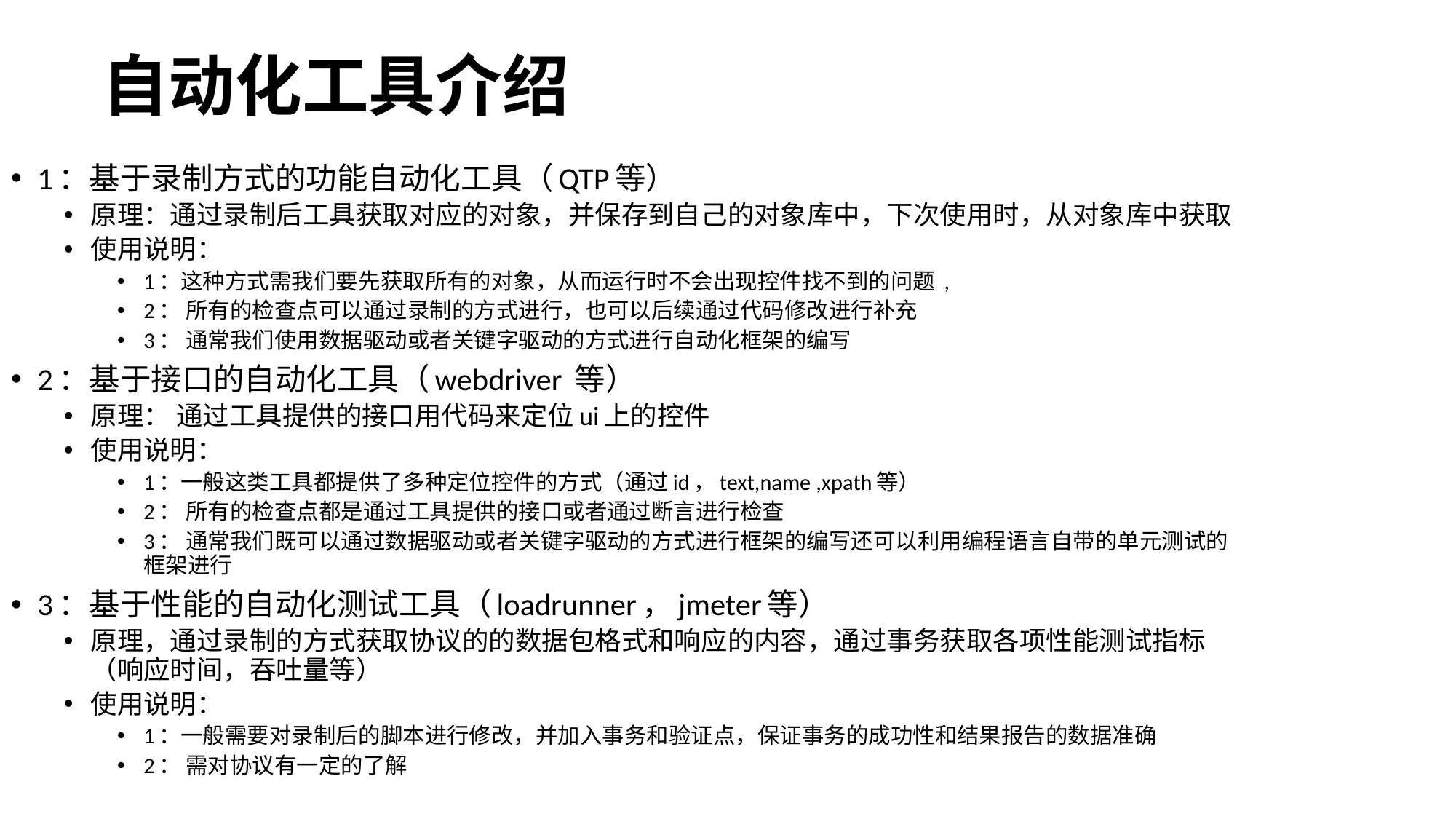

# 自动化工具介绍
1：基于录制方式的功能自动化工具（QTP等）
原理：通过录制后工具获取对应的对象，并保存到自己的对象库中，下次使用时，从对象库中获取
使用说明：
1：这种方式需我们要先获取所有的对象，从而运行时不会出现控件找不到的问题 ,
2： 所有的检查点可以通过录制的方式进行，也可以后续通过代码修改进行补充
3： 通常我们使用数据驱动或者关键字驱动的方式进行自动化框架的编写
2：基于接口的自动化工具（webdriver 等）
原理： 通过工具提供的接口用代码来定位ui上的控件
使用说明：
1：一般这类工具都提供了多种定位控件的方式（通过id，text,name ,xpath等）
2： 所有的检查点都是通过工具提供的接口或者通过断言进行检查
3： 通常我们既可以通过数据驱动或者关键字驱动的方式进行框架的编写还可以利用编程语言自带的单元测试的框架进行
3：基于性能的自动化测试工具（loadrunner，jmeter等）
原理，通过录制的方式获取协议的的数据包格式和响应的内容，通过事务获取各项性能测试指标（响应时间，吞吐量等）
使用说明：
1：一般需要对录制后的脚本进行修改，并加入事务和验证点，保证事务的成功性和结果报告的数据准确
2： 需对协议有一定的了解